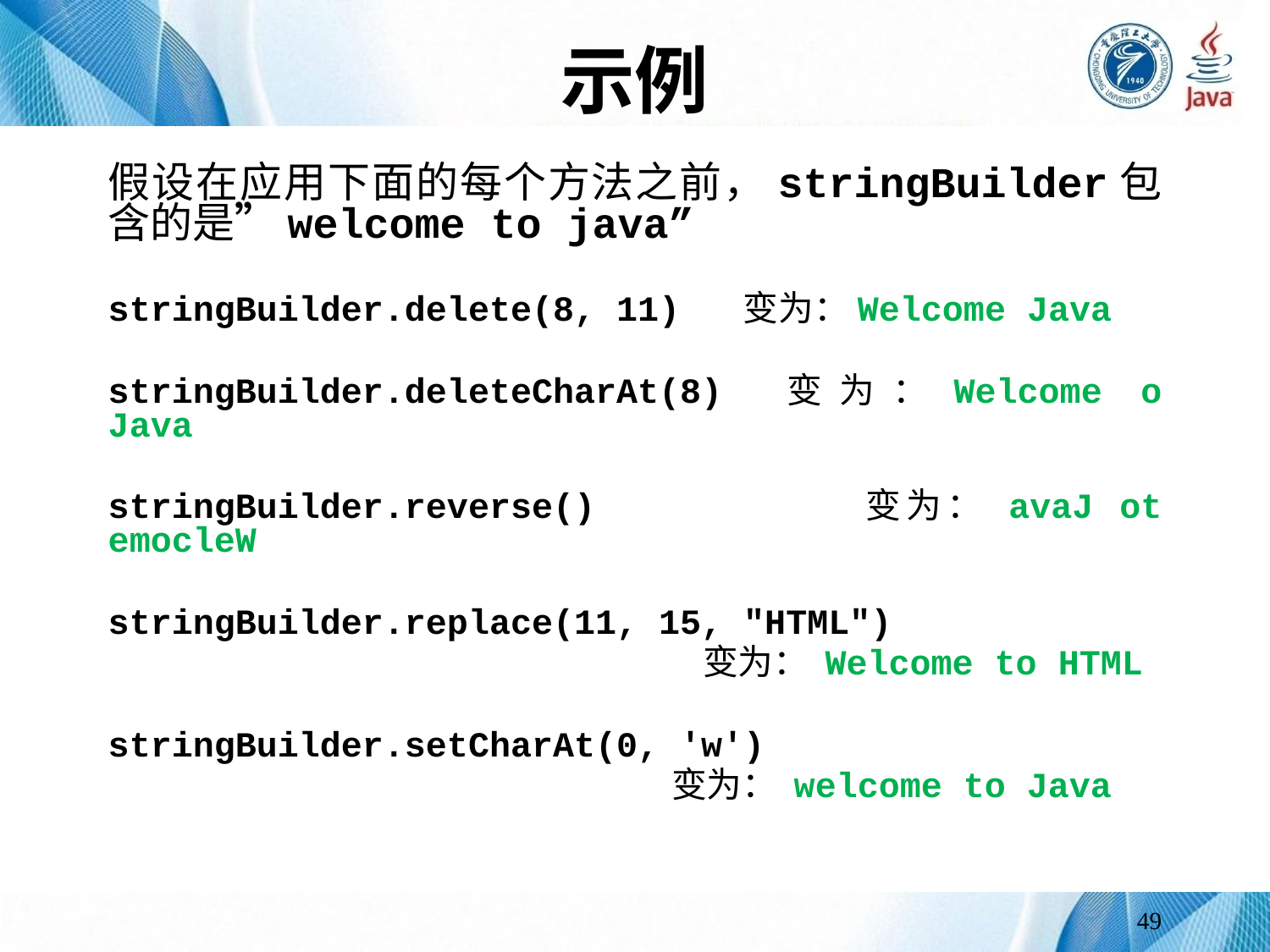

# 示例
假设在应用下面的每个方法之前，stringBuilder包含的是”welcome to java”

stringBuilder.delete(8, 11) 	变为：Welcome Java

stringBuilder.deleteCharAt(8) 变为：Welcome o Java

stringBuilder.reverse()	         变为： avaJ ot emocleW

stringBuilder.replace(11, 15, "HTML")
				          变为： Welcome to HTML

stringBuilder.setCharAt(0, 'w')
				      变为： welcome to Java
49